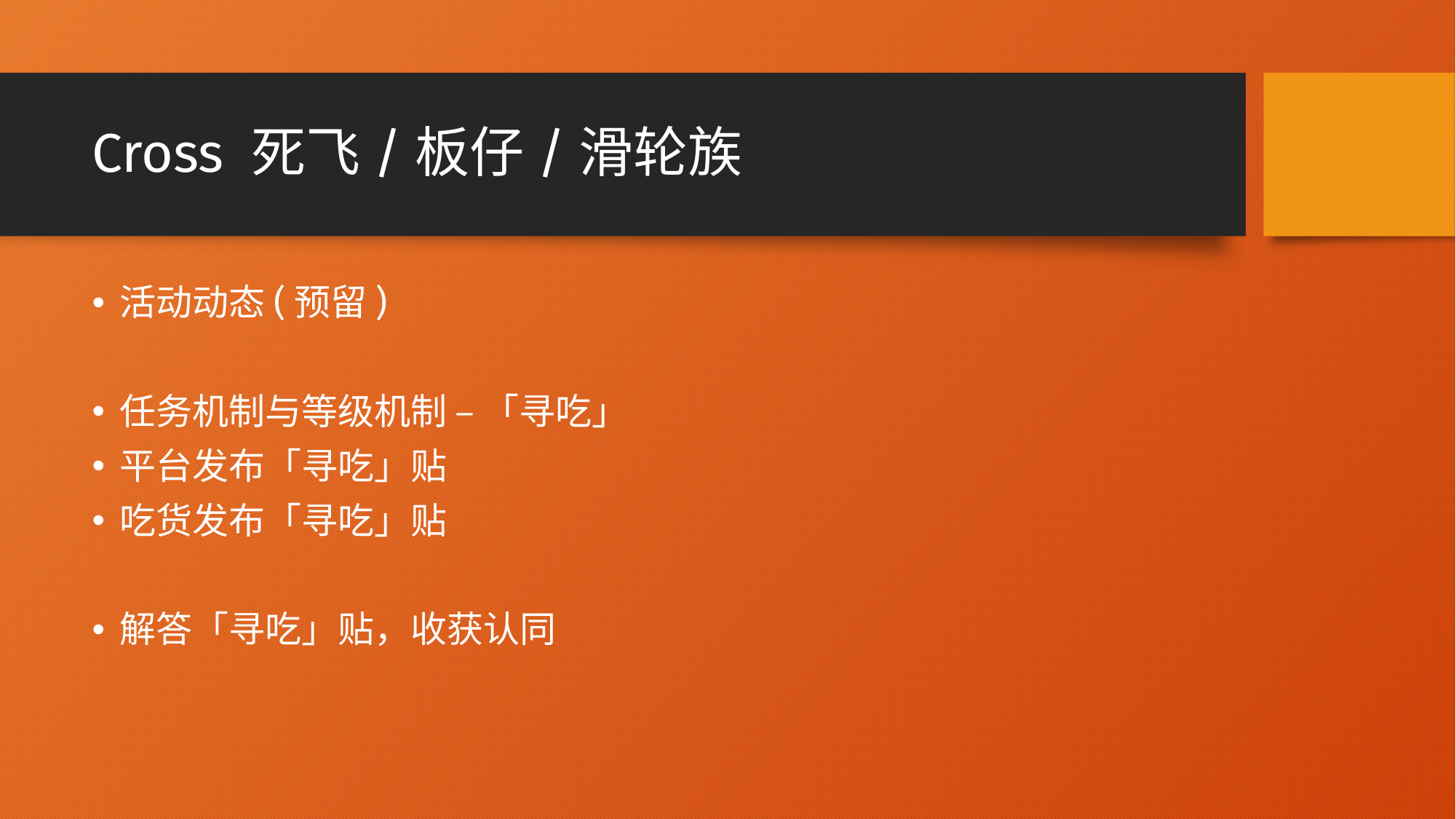

# Cross 死飞/板仔/滑轮族
活动动态(预留)

任务机制与等级机制 – 「寻吃」
平台发布「寻吃」贴
吃货发布「寻吃」贴

解答「寻吃」贴，收获认同